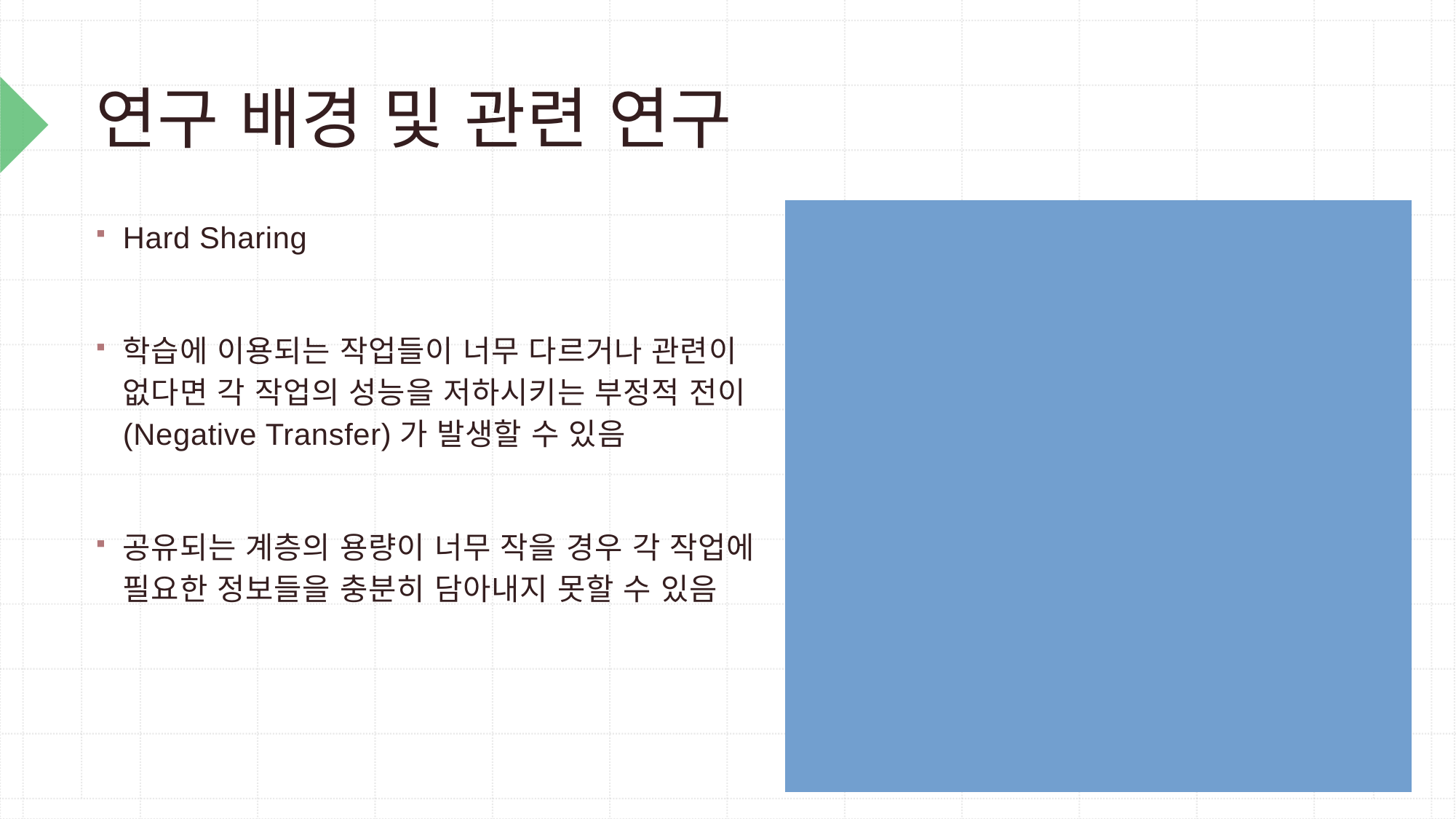

# 연구 배경 및 관련 연구
Hard Sharing

학습에 이용되는 작업들이 너무 다르거나 관련이 없다면 각 작업의 성능을 저하시키는 부정적 전이(Negative Transfer)가 발생할 수 있음

공유되는 계층의 용량이 너무 작을 경우 각 작업에 필요한 정보들을 충분히 담아내지 못할 수 있음